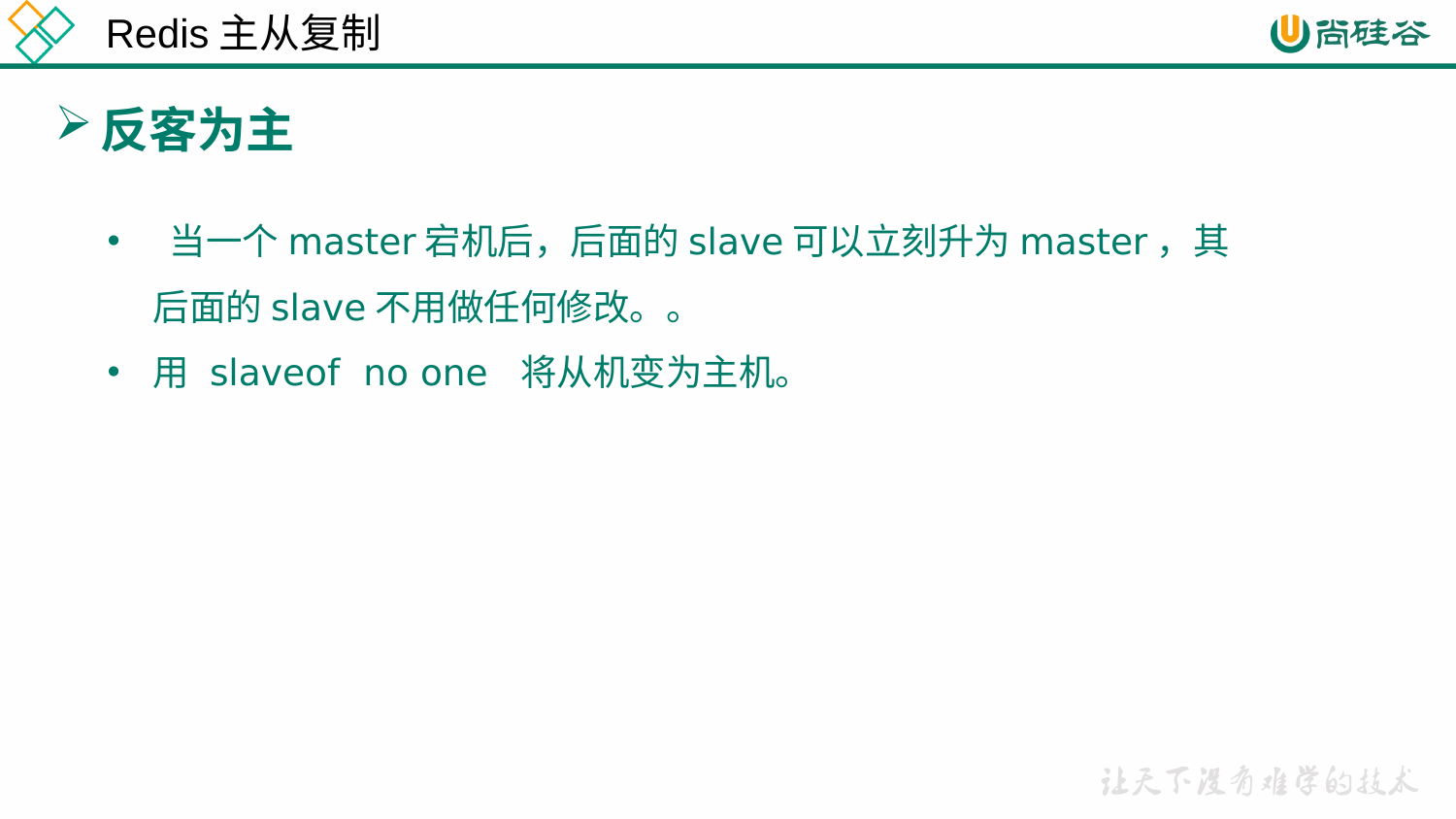

Redis主从复制
反客为主
 当一个master宕机后，后面的slave可以立刻升为master，其后面的slave不用做任何修改。。
用 slaveof  no one  将从机变为主机。